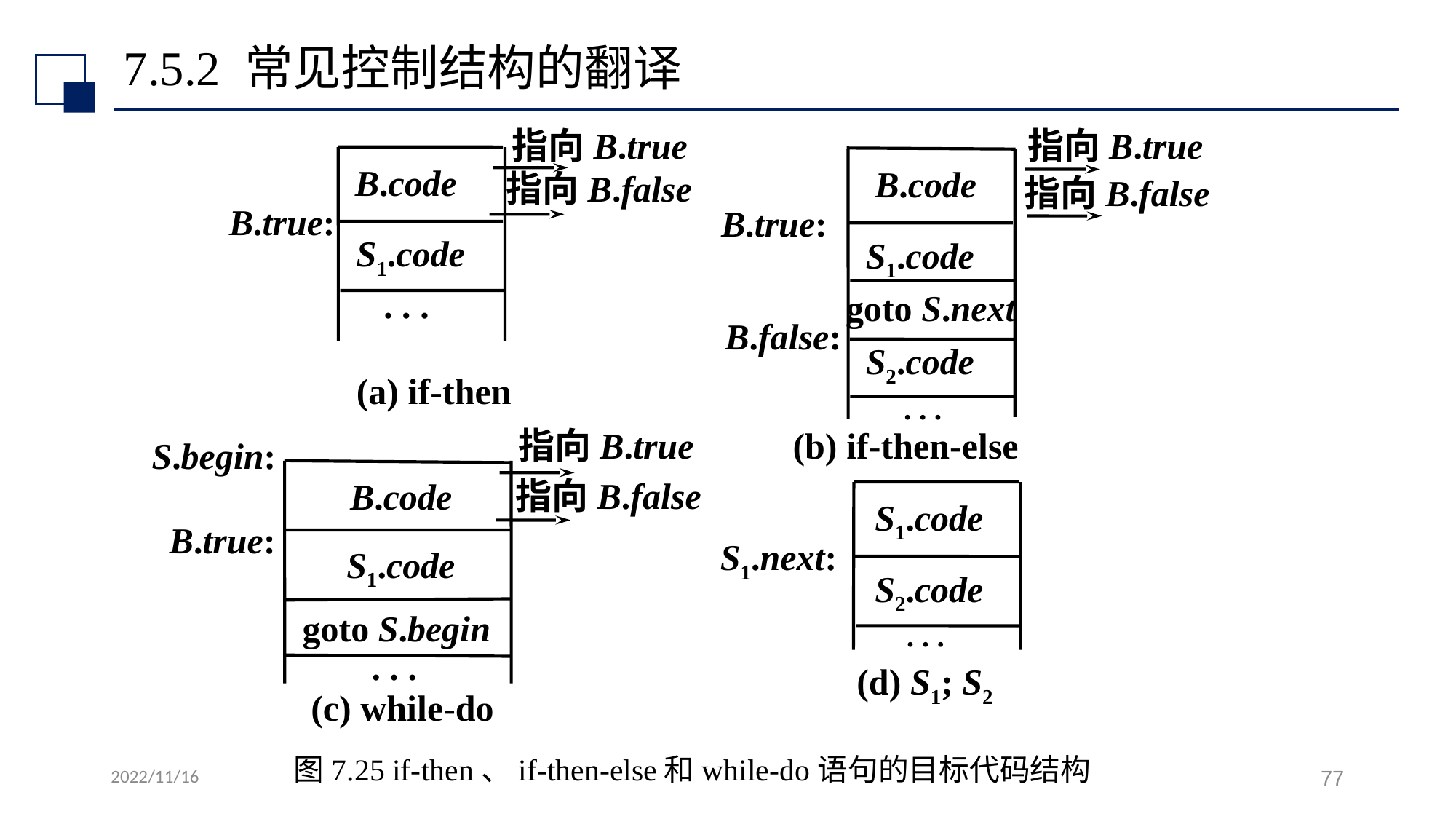

# 7.5.2 常见控制结构的翻译
指向B.true

B.code
指向B.false

B.true:

S1.code
. . .

(a) if-then
指向B.true

B.code
指向B.false

B.true:

S1.code
goto S.next

B.false:
S2.code

. . .

(b) if-then-else
指向B.true
S.begin:

指向B.false
B.code

B.true:

S1.code

goto S.begin
. . .

(c) while-do

S1.code
S1.next:

S2.code
. . .

(d) S1; S2
图7.25 if-then、if-then-else和while-do语句的目标代码结构
2022/11/16
77